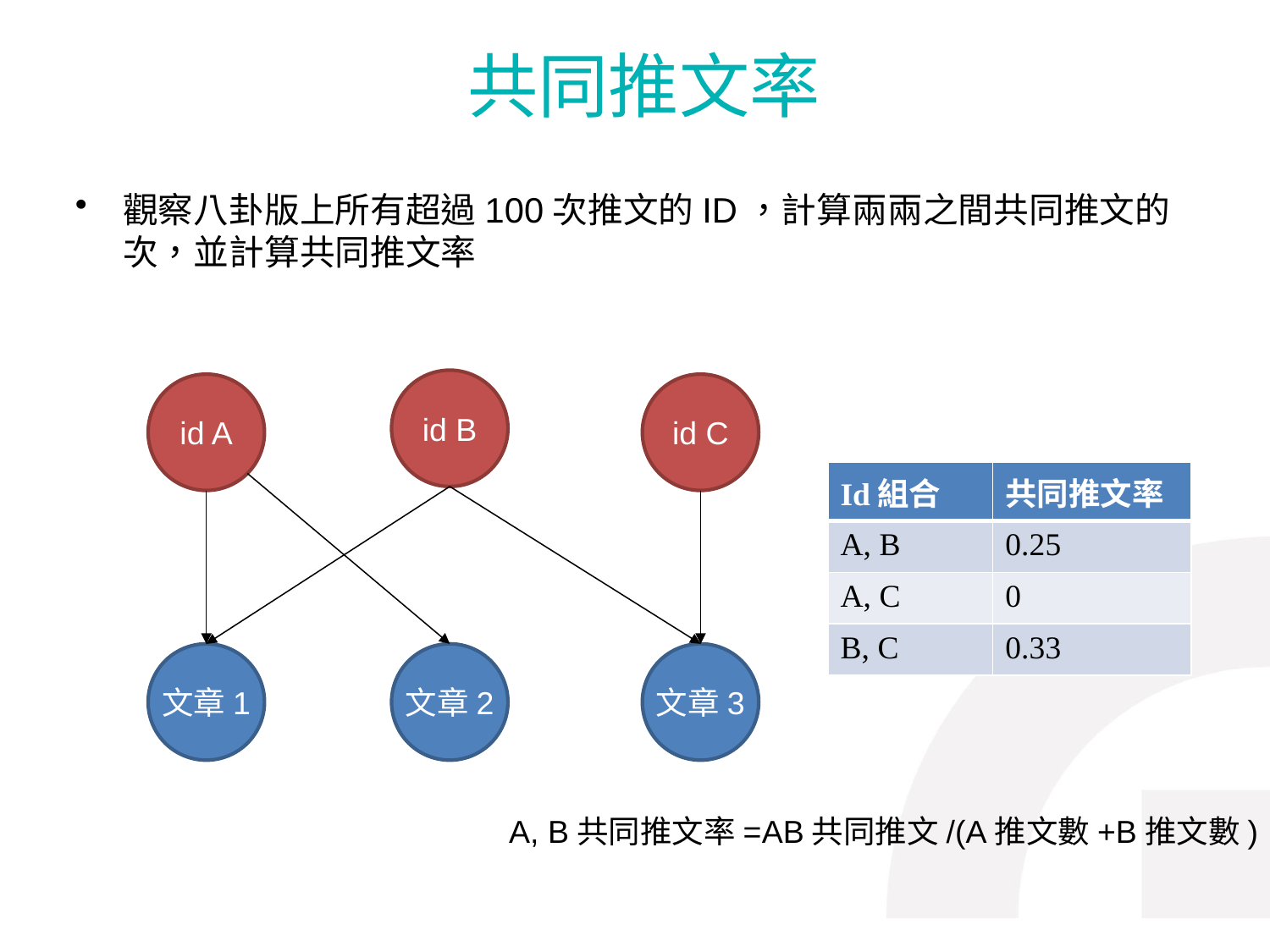

# 共同推文率
觀察八卦版上所有超過100次推文的ID，計算兩兩之間共同推文的次，並計算共同推文率
id B
id A
id C
| Id組合 | 共同推文率 |
| --- | --- |
| A, B | 0.25 |
| A, C | 0 |
| B, C | 0.33 |
文章1
文章2
文章3
A, B共同推文率=AB共同推文/(A推文數+B推文數)
3